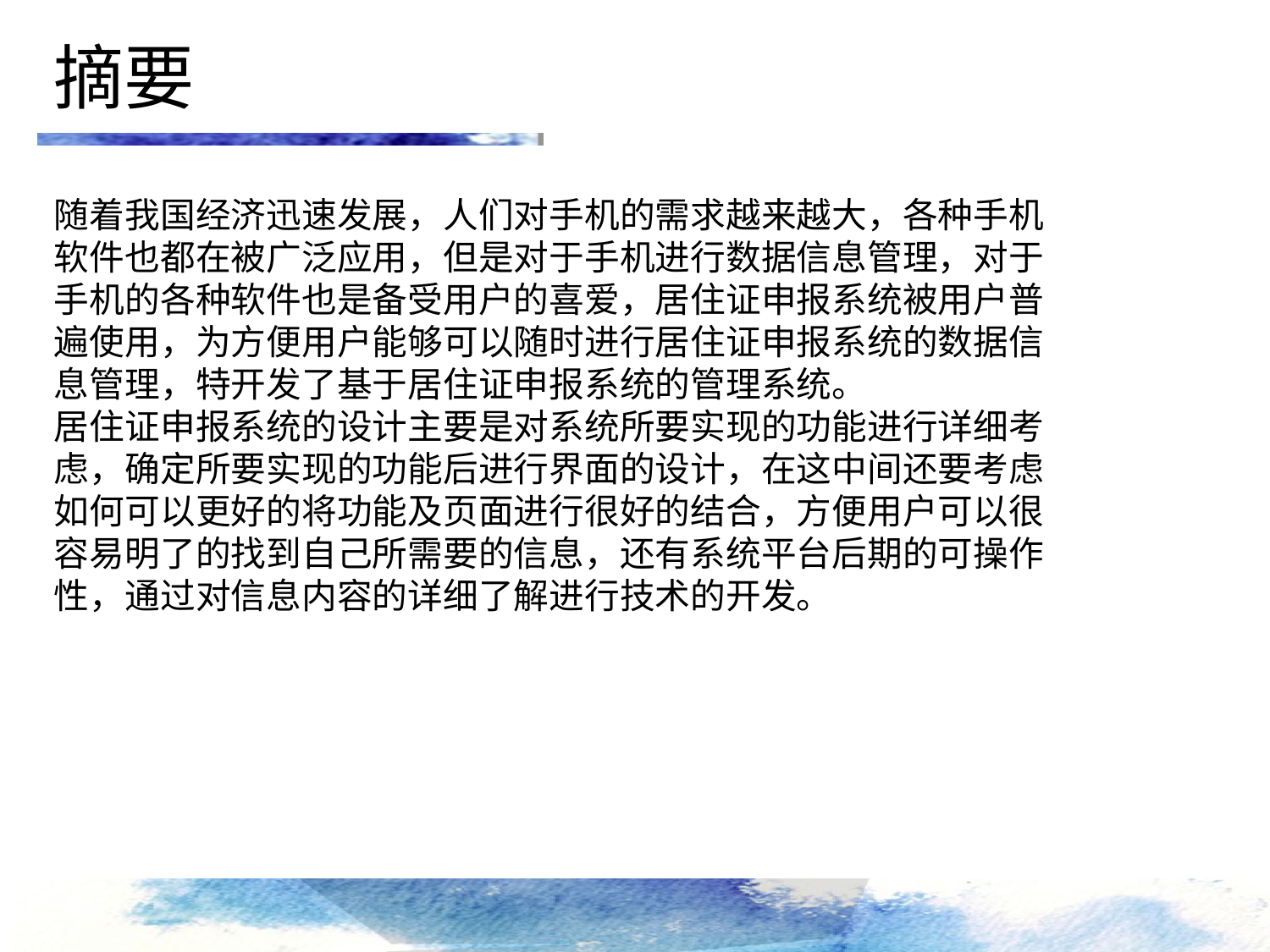

摘要
随着我国经济迅速发展，人们对手机的需求越来越大，各种手机软件也都在被广泛应用，但是对于手机进行数据信息管理，对于手机的各种软件也是备受用户的喜爱，居住证申报系统被用户普遍使用，为方便用户能够可以随时进行居住证申报系统的数据信息管理，特开发了基于居住证申报系统的管理系统。
居住证申报系统的设计主要是对系统所要实现的功能进行详细考虑，确定所要实现的功能后进行界面的设计，在这中间还要考虑如何可以更好的将功能及页面进行很好的结合，方便用户可以很容易明了的找到自己所需要的信息，还有系统平台后期的可操作性，通过对信息内容的详细了解进行技术的开发。
点击添加文本
点击添加文本
点击添加文本

点击添加文本